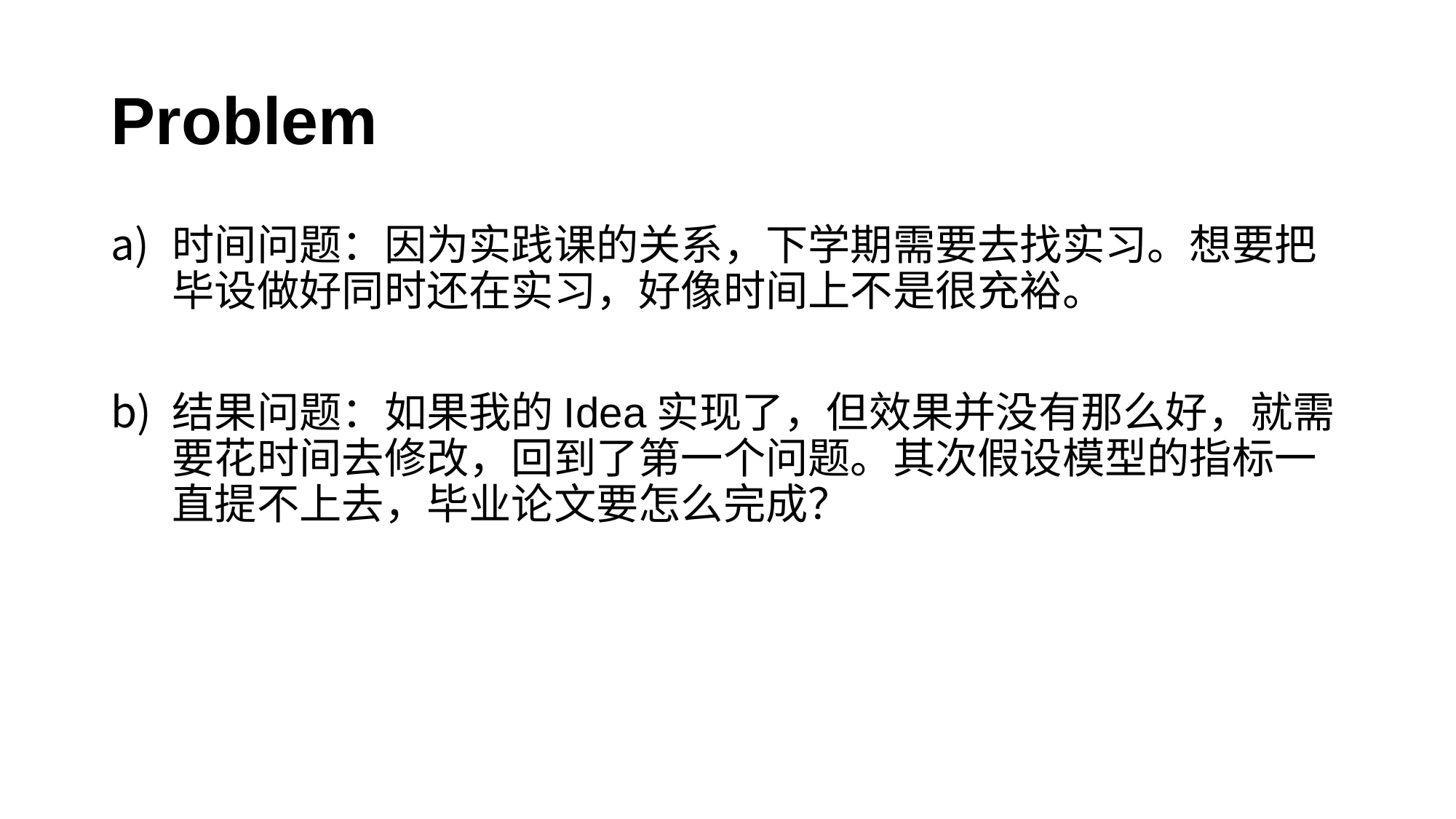

# Problem
时间问题：因为实践课的关系，下学期需要去找实习。想要把毕设做好同时还在实习，好像时间上不是很充裕。

结果问题：如果我的Idea实现了，但效果并没有那么好，就需要花时间去修改，回到了第一个问题。其次假设模型的指标一直提不上去，毕业论文要怎么完成？